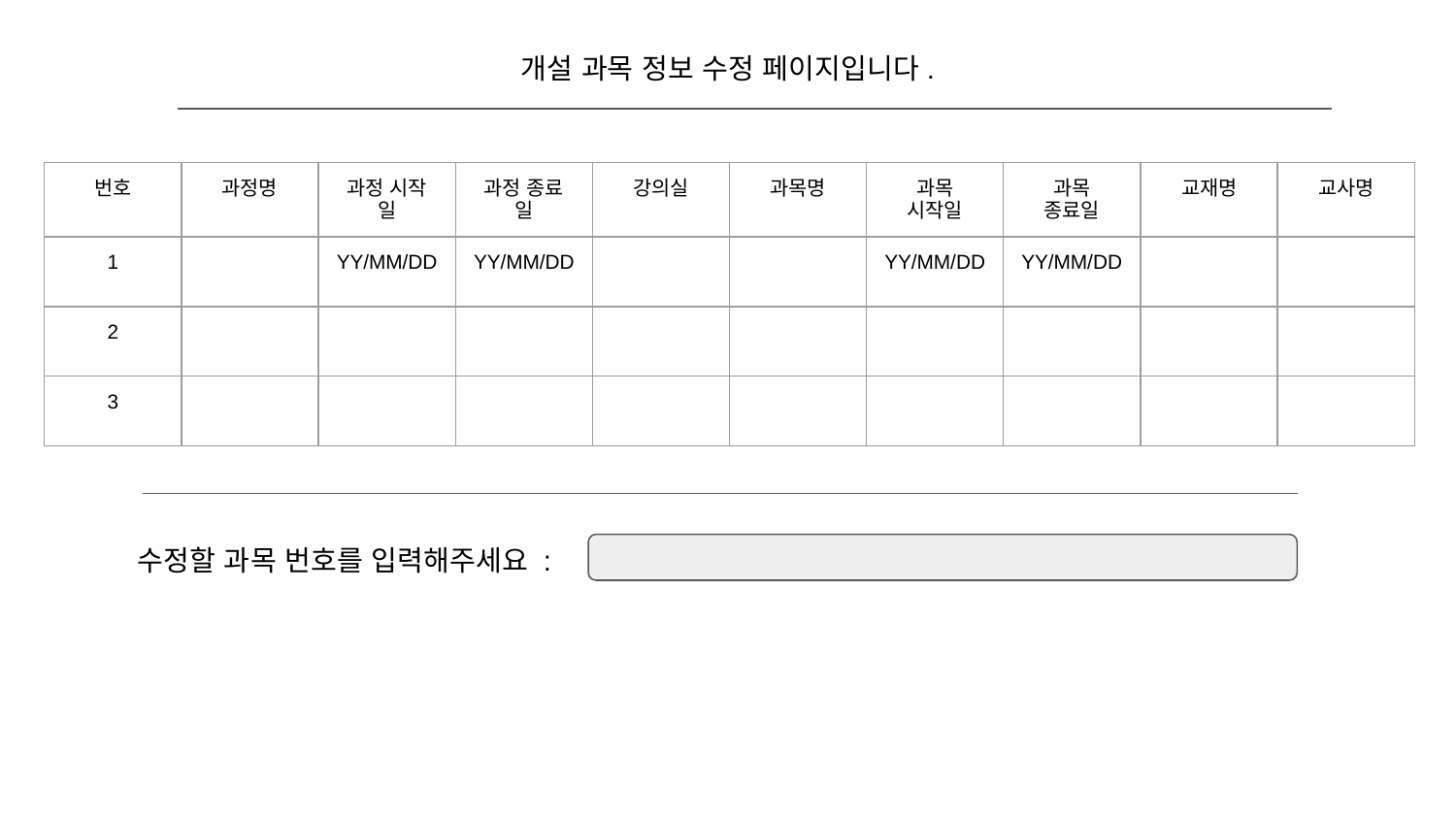

개설 과목 정보 수정 페이지입니다.
| 번호 | 과정명 | 과정 시작 일 | 과정 종료 일 | 강의실 | 과목명 | 과목 시작일 | 과목 종료일 | 교재명 | 교사명 |
| --- | --- | --- | --- | --- | --- | --- | --- | --- | --- |
| 1 |  | YY/MM/DD | YY/MM/DD |  |  | YY/MM/DD | YY/MM/DD |  |  |
| 2 |  |  |  |  |  |  |  |  |  |
| 3 |  |  |  |  |  |  |  |  |  |
수정할 과목 번호를 입력해주세요 :